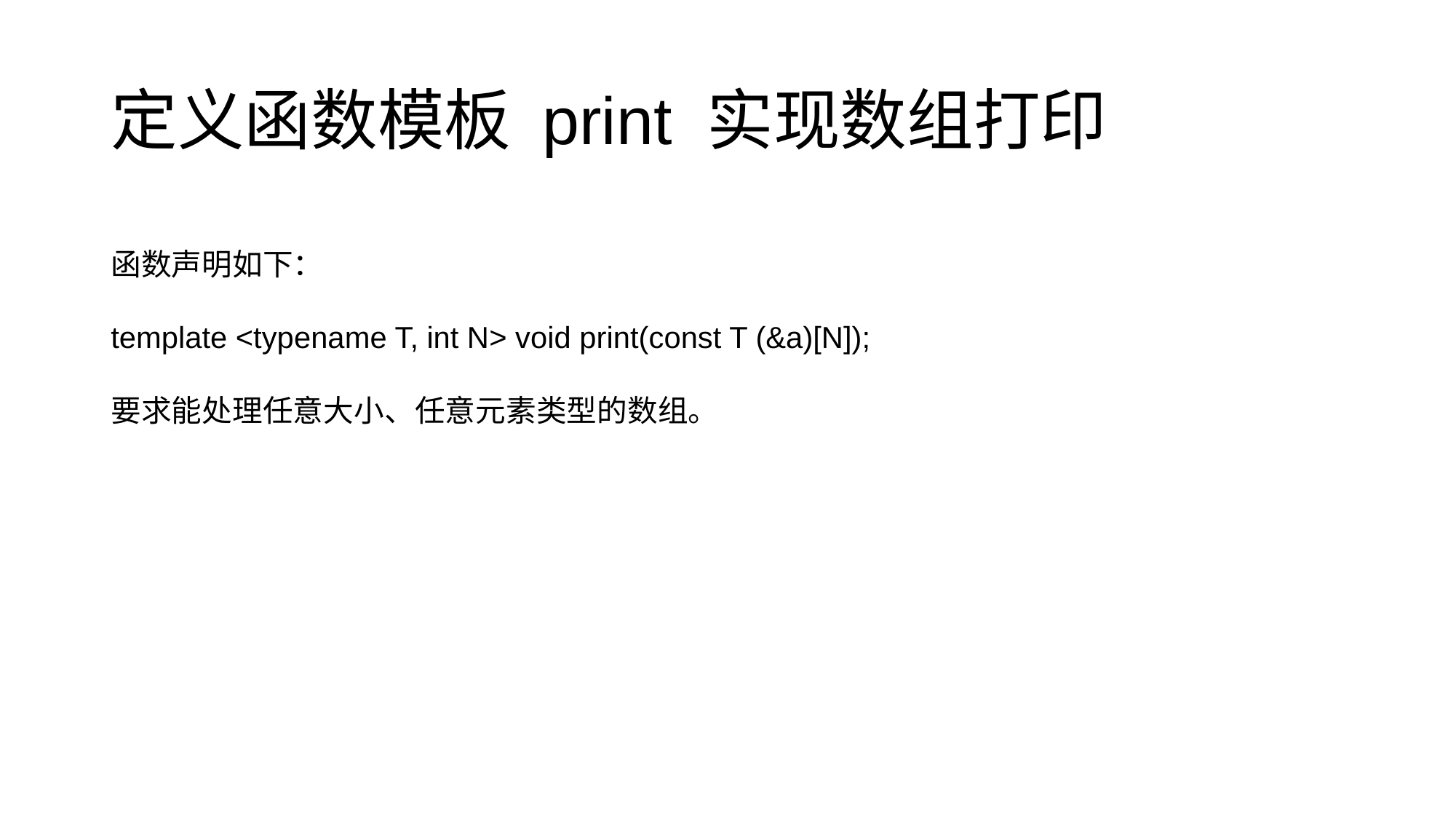

# 定义函数模板 print 实现数组打印
函数声明如下：

template <typename T, int N> void print(const T (&a)[N]);

要求能处理任意大小、任意元素类型的数组。